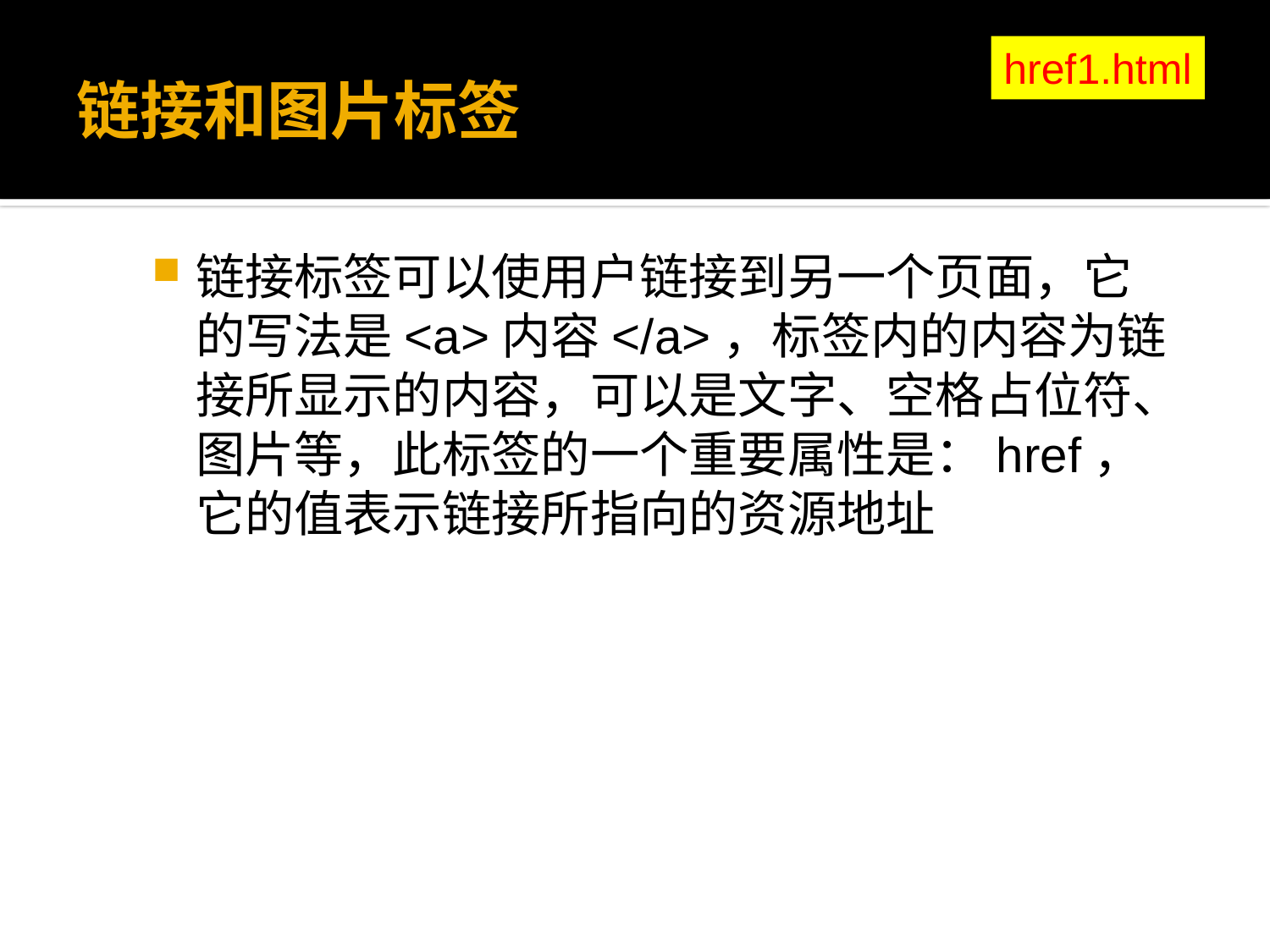

# 链接和图片标签
href1.html
链接标签可以使用户链接到另一个页面，它的写法是<a>内容</a>，标签内的内容为链接所显示的内容，可以是文字、空格占位符、图片等，此标签的一个重要属性是：href，它的值表示链接所指向的资源地址